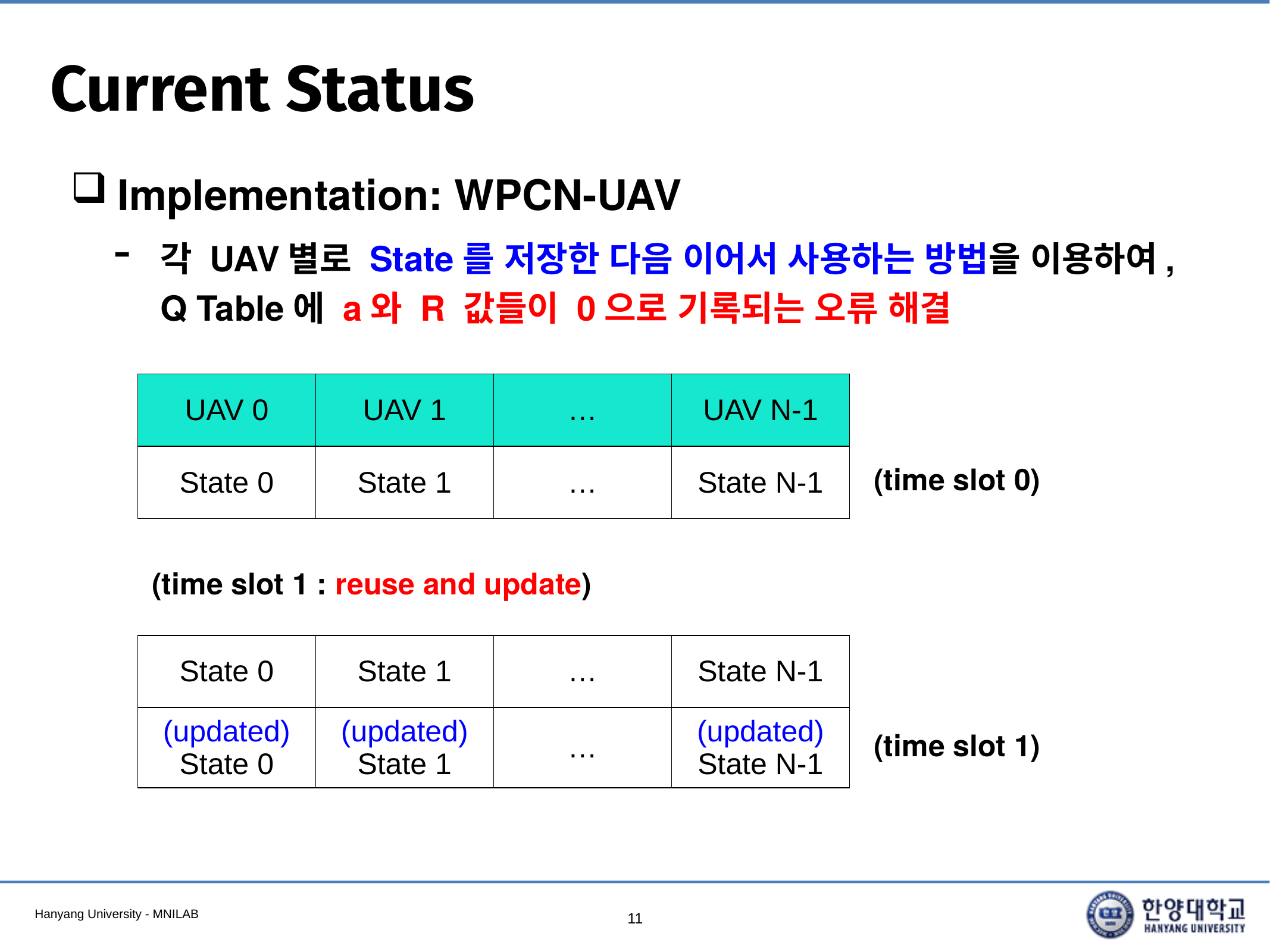

# Current Status
Implementation: WPCN-UAV
각 UAV별로 State를 저장한 다음 이어서 사용하는 방법을 이용하여, Q Table에 a와 R 값들이 0으로 기록되는 오류 해결
| UAV 0 | UAV 1 | … | UAV N-1 |
| --- | --- | --- | --- |
| State 0 | State 1 | … | State N-1 |
(time slot 0)
(time slot 1 : reuse and update)
| State 0 | State 1 | … | State N-1 |
| --- | --- | --- | --- |
| (updated) State 0 | (updated) State 1 | … | (updated) State N-1 |
(time slot 1)
11